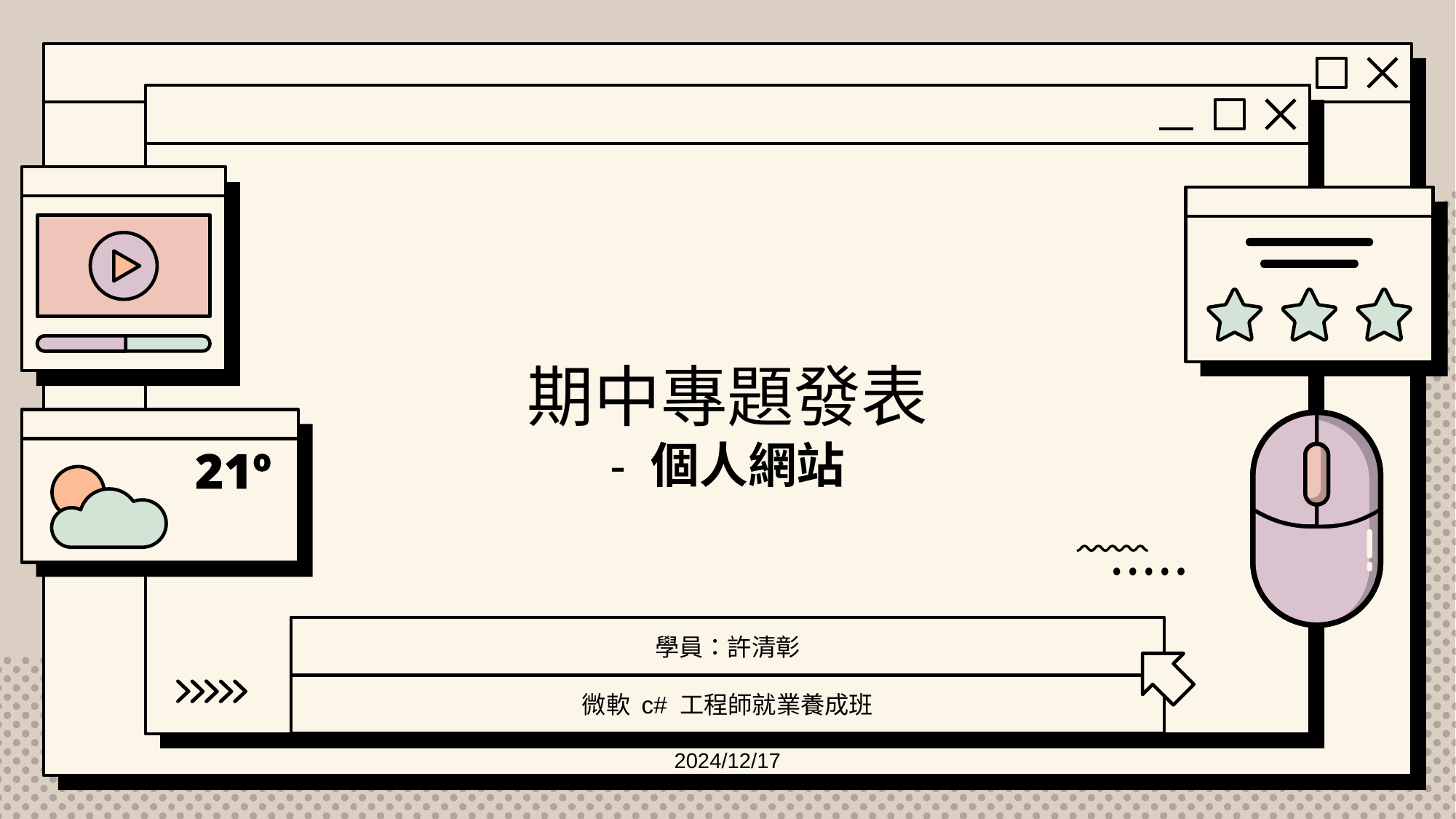

# 期中專題發表 - 個人網站

學員：許清彰

微軟 c# 工程師就業養成班

2024/12/17